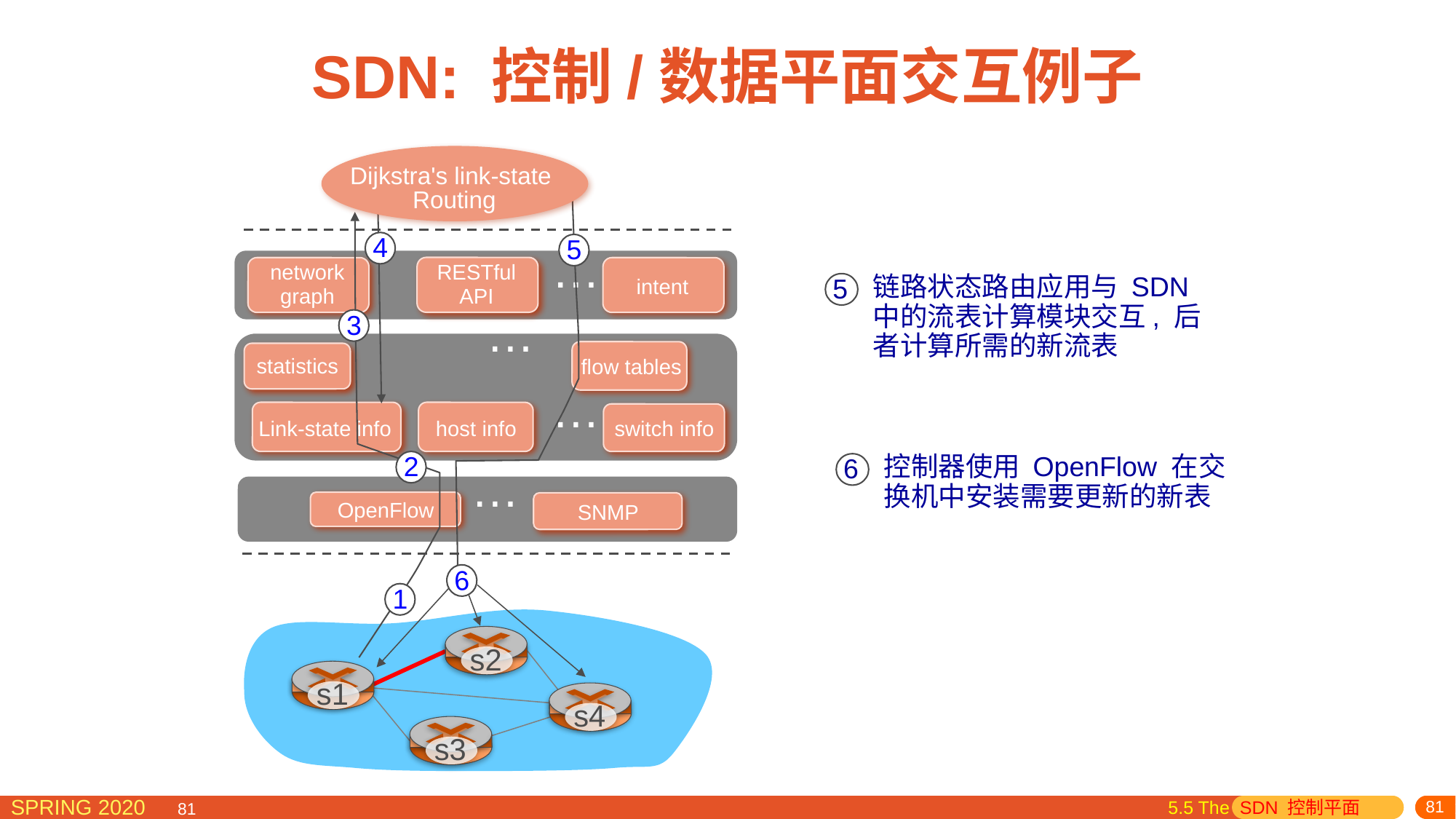

# SDN: 控制/数据平面交互例子

Dijkstra's link-state
Routing

4

5

…

RESTful
API

network graph

intent
5

链路状态路由应用与 SDN 中的流表计算模块交互, 后者计算所需的新流表
…
3

flow tables

statistics
…

Link-state info

host info

switch info
2

6

控制器使用 OpenFlow 在交换机中安装需要更新的新表
…

OpenFlow

SNMP
6

1

s2

s1

s4

s3

5.5 The  SDN 控制平面